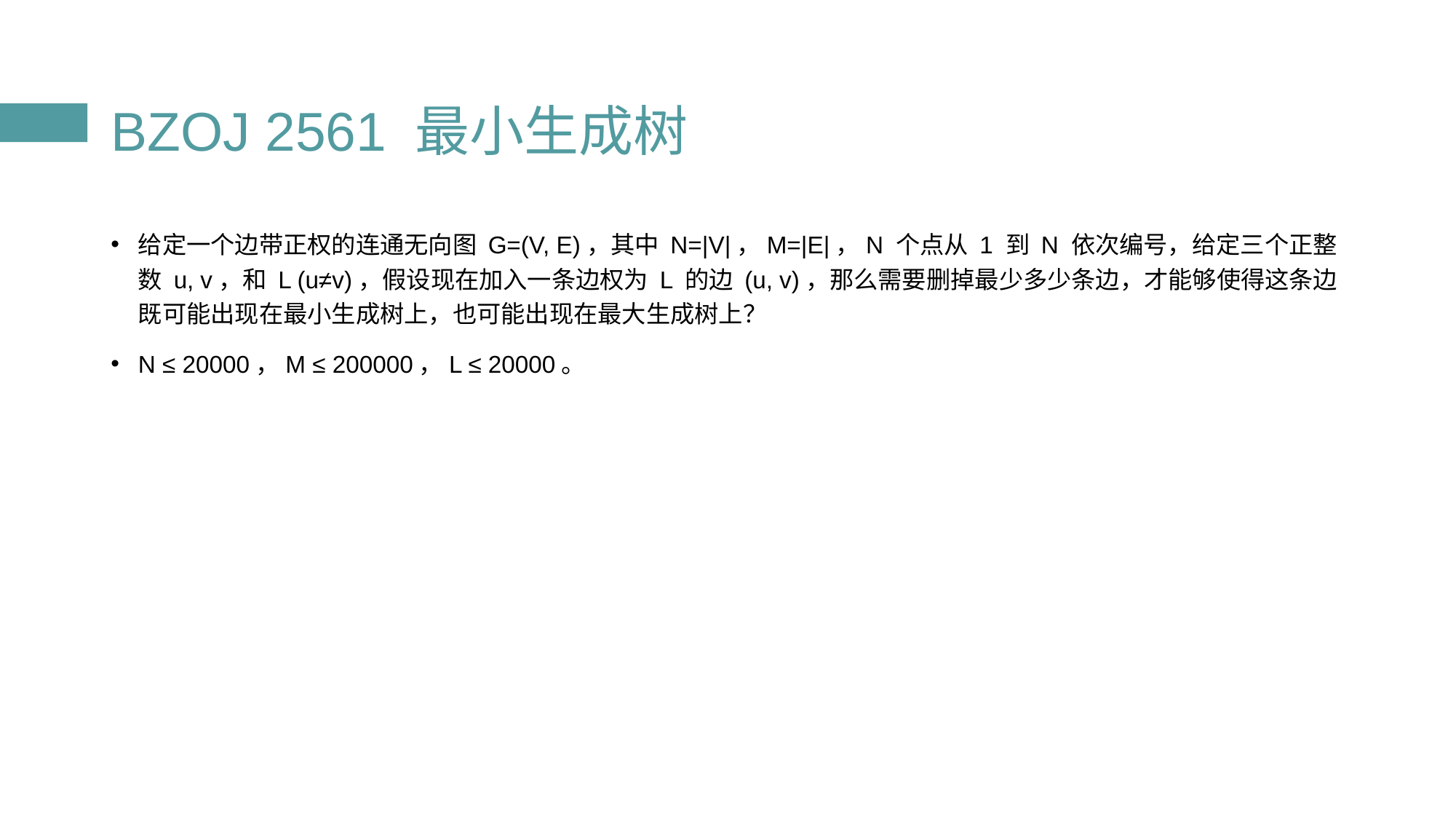

# BZOJ 2561 最小生成树
给定一个边带正权的连通无向图 G=(V, E)，其中 N=|V|，M=|E|，N 个点从 1 到 N 依次编号，给定三个正整数 u, v，和 L (u≠v)，假设现在加入一条边权为 L 的边 (u, v)，那么需要删掉最少多少条边，才能够使得这条边既可能出现在最小生成树上，也可能出现在最大生成树上？
N ≤ 20000，M ≤ 200000，L ≤ 20000。